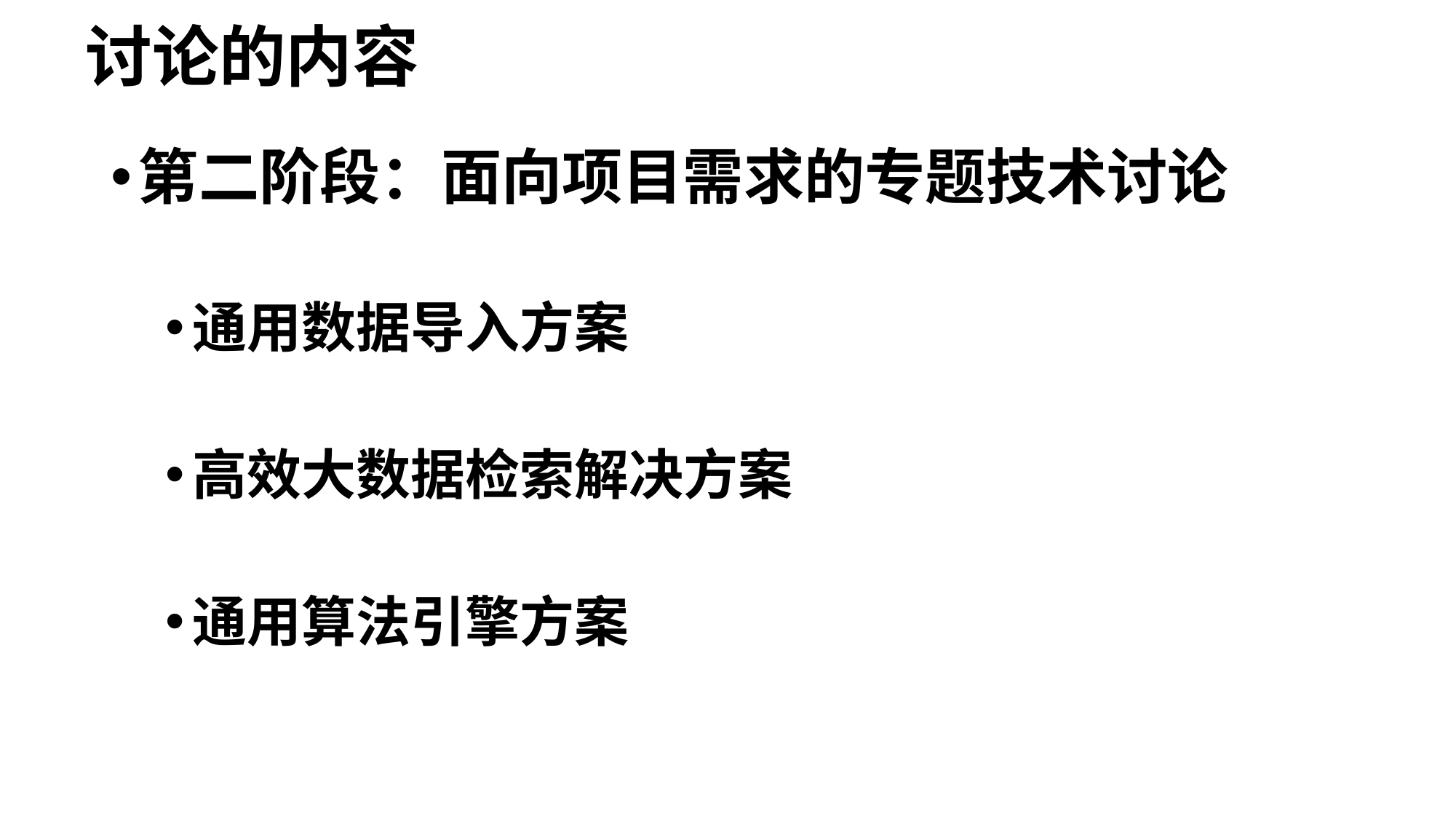

# 讨论的内容
第二阶段：面向项目需求的专题技术讨论

通用数据导入方案

高效大数据检索解决方案

通用算法引擎方案